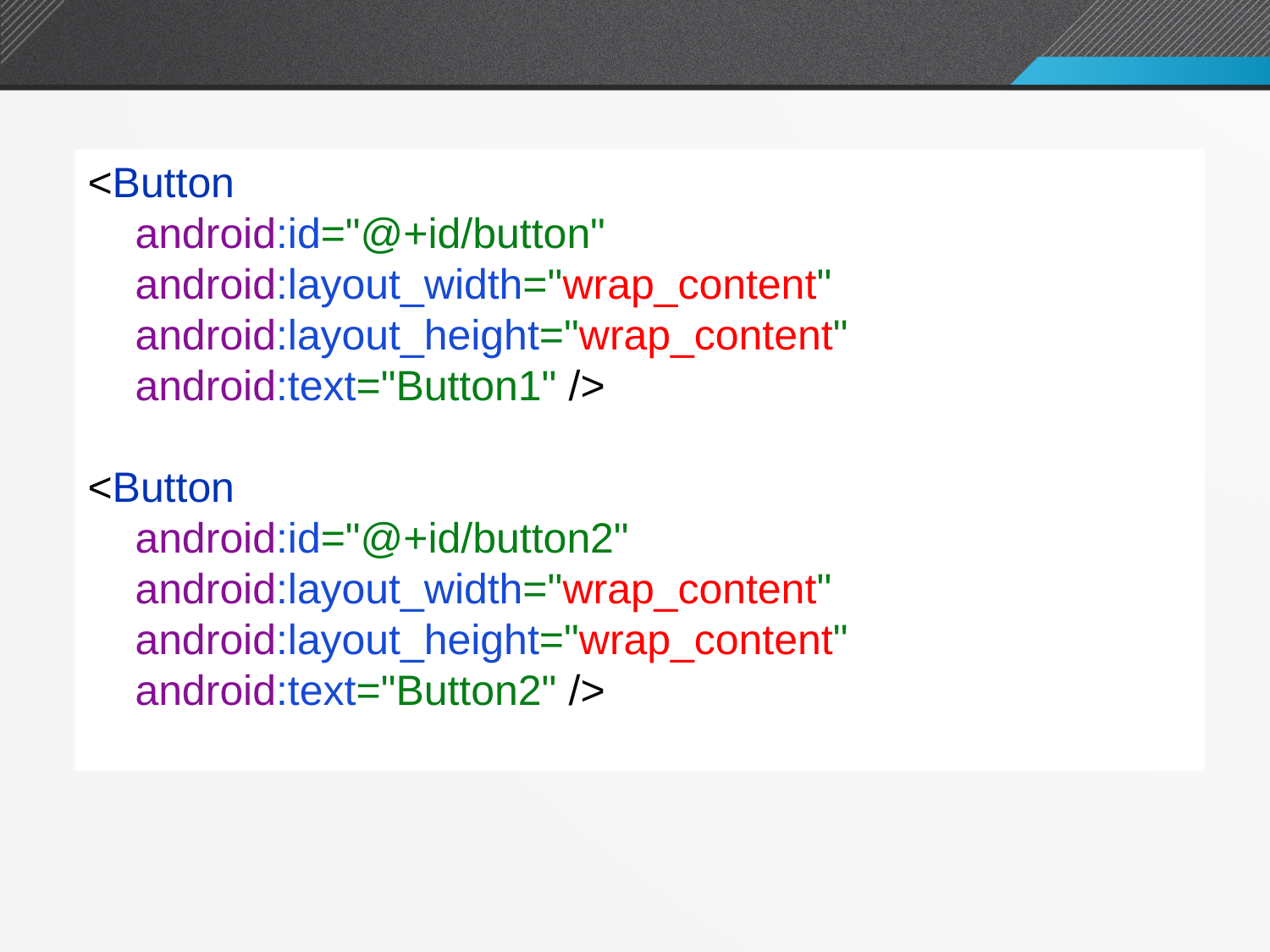

화면구성 XML 코드: Button 뷰
<Button
    android:id="@+id/button"
    android:layout_width="wrap_content"
    android:layout_height="wrap_content"
    android:text="Button1" />
<Button
    android:id="@+id/button2"
    android:layout_width="wrap_content"
    android:layout_height="wrap_content"
    android:text="Button2" />